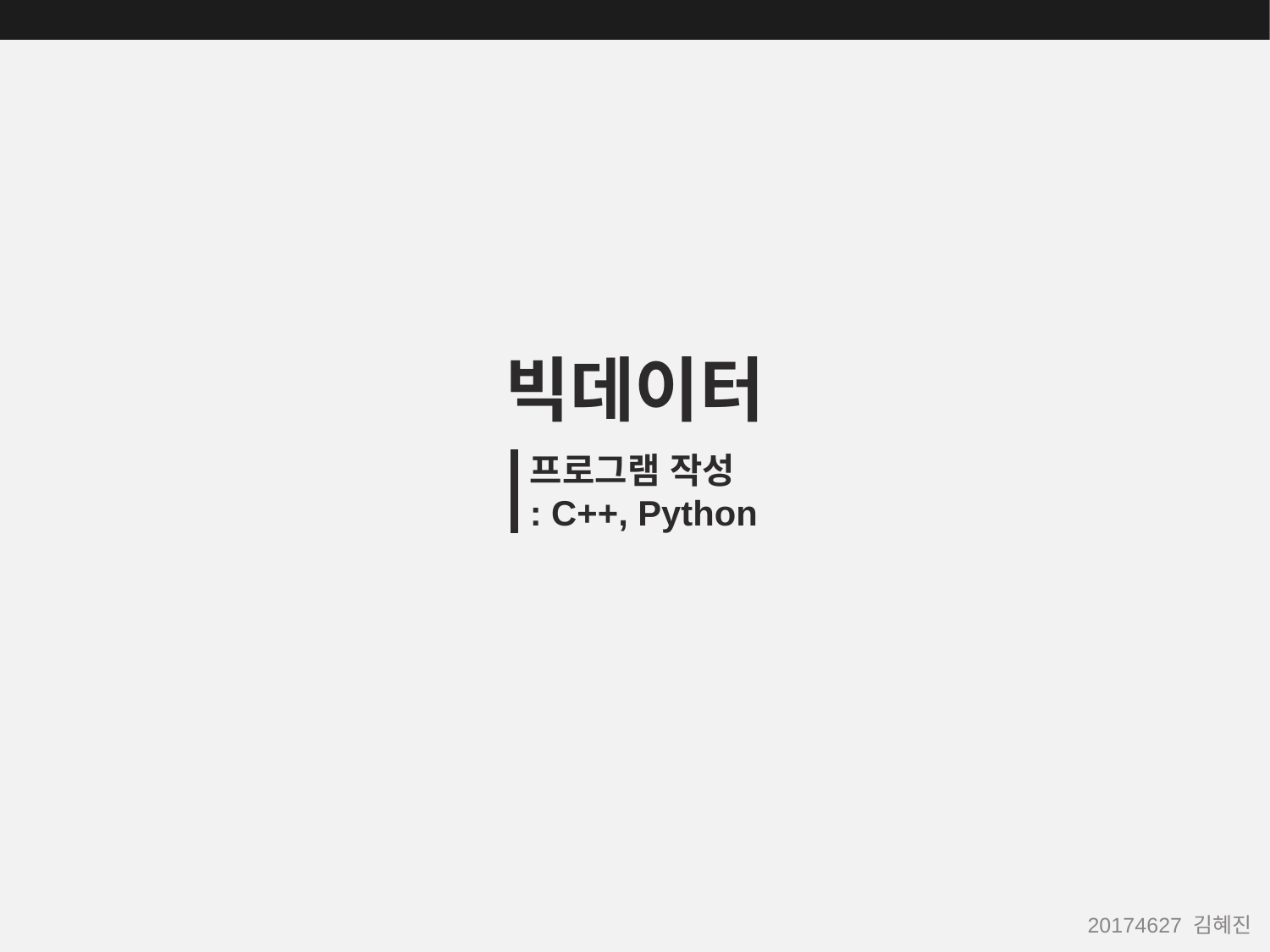

빅데이터
프로그램 작성
: C++, Python

20174627 김혜진